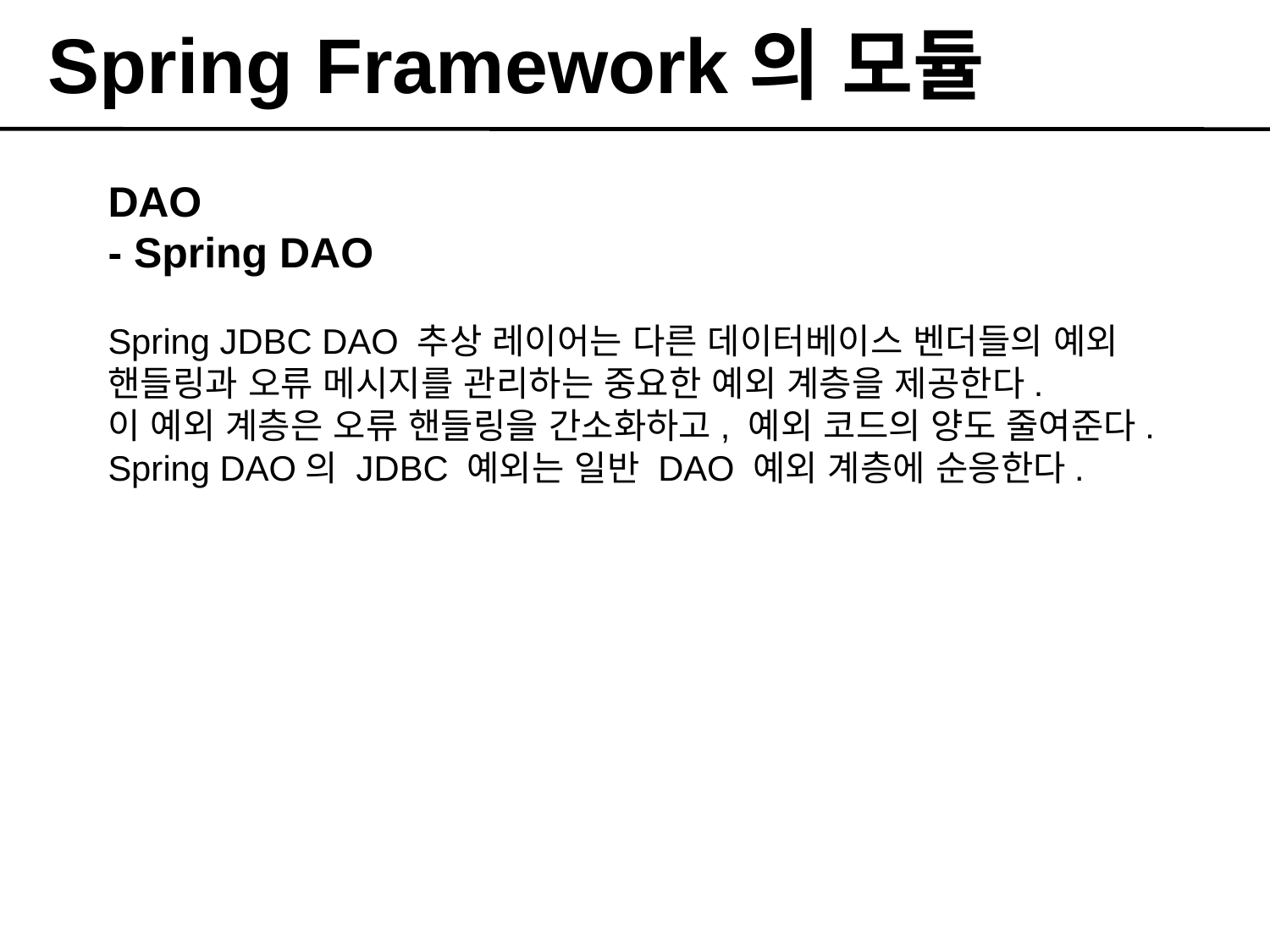

Spring Framework의 모듈
DAO
- Spring DAO

Spring JDBC DAO 추상 레이어는 다른 데이터베이스 벤더들의 예외
핸들링과 오류 메시지를 관리하는 중요한 예외 계층을 제공한다.
이 예외 계층은 오류 핸들링을 간소화하고, 예외 코드의 양도 줄여준다.
Spring DAO의 JDBC 예외는 일반 DAO 예외 계층에 순응한다.